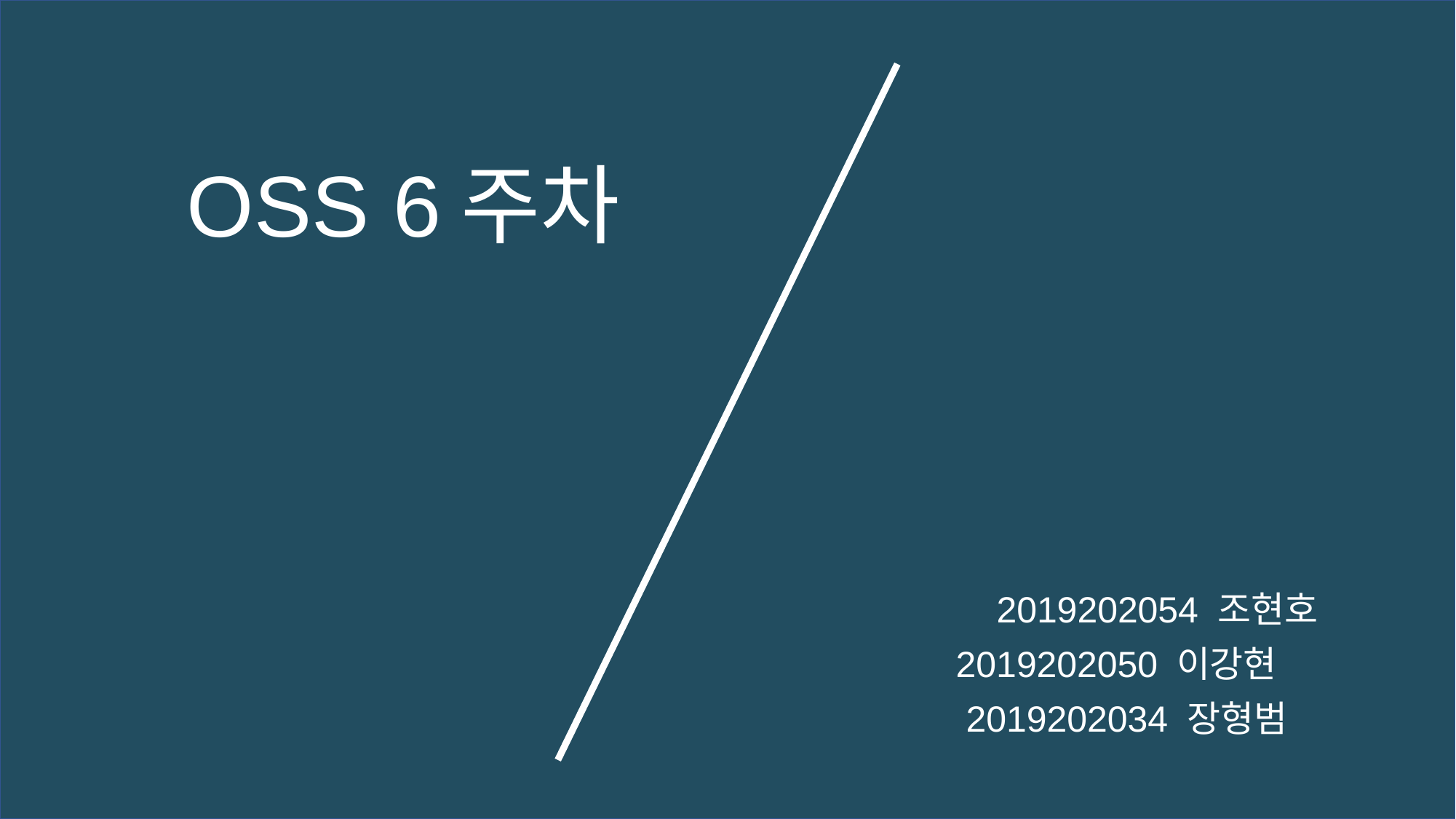

# OSS 6주차
       2019202054 조현호
   2019202050 이강현
2019202034 장형범